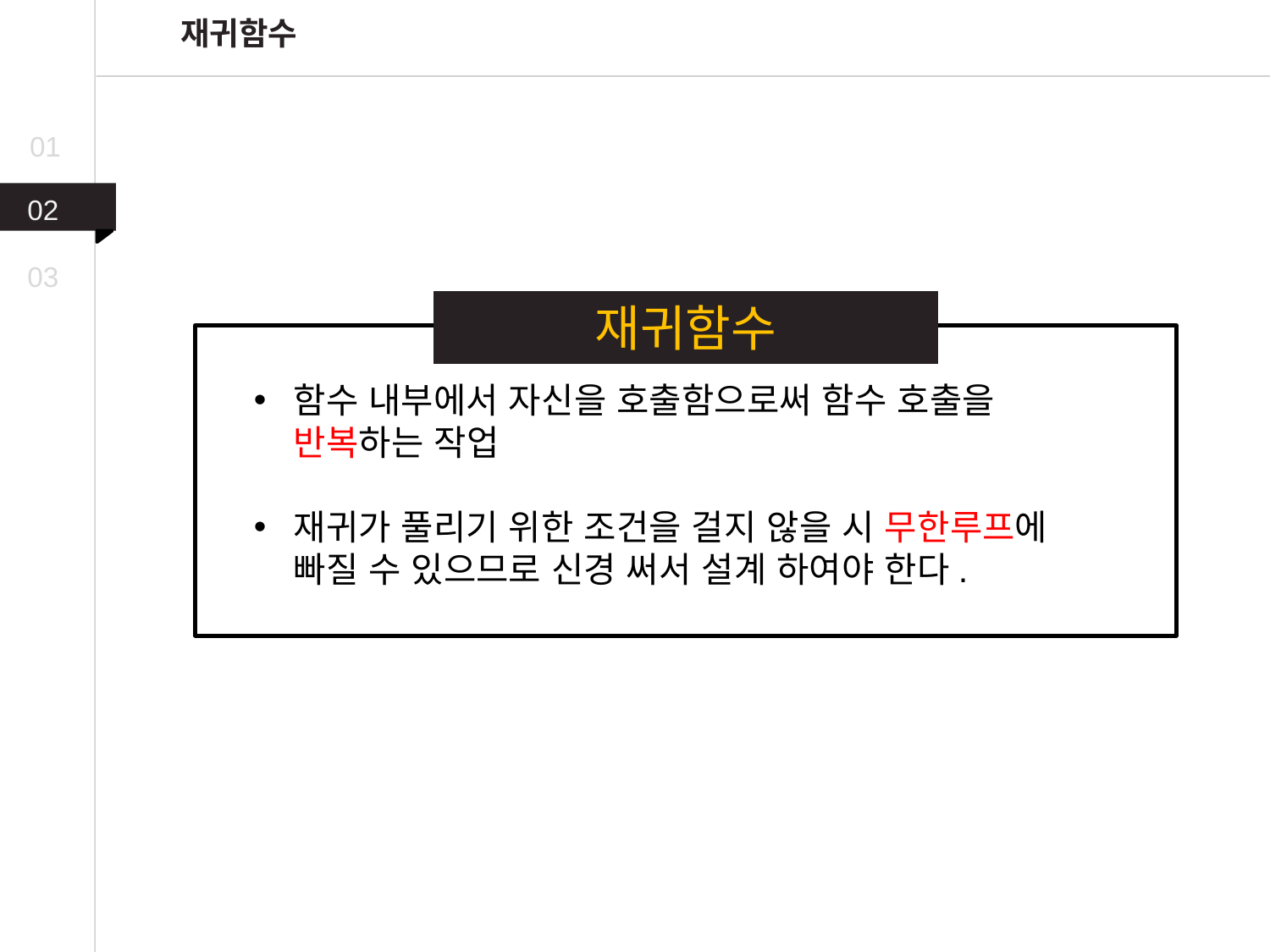

재귀함수
01

02

03
재귀함수

함수 내부에서 자신을 호출함으로써 함수 호출을   반복하는 작업

재귀가 풀리기 위한 조건을 걸지 않을 시 무한루프에 빠질 수 있으므로 신경 써서 설계 하여야 한다.